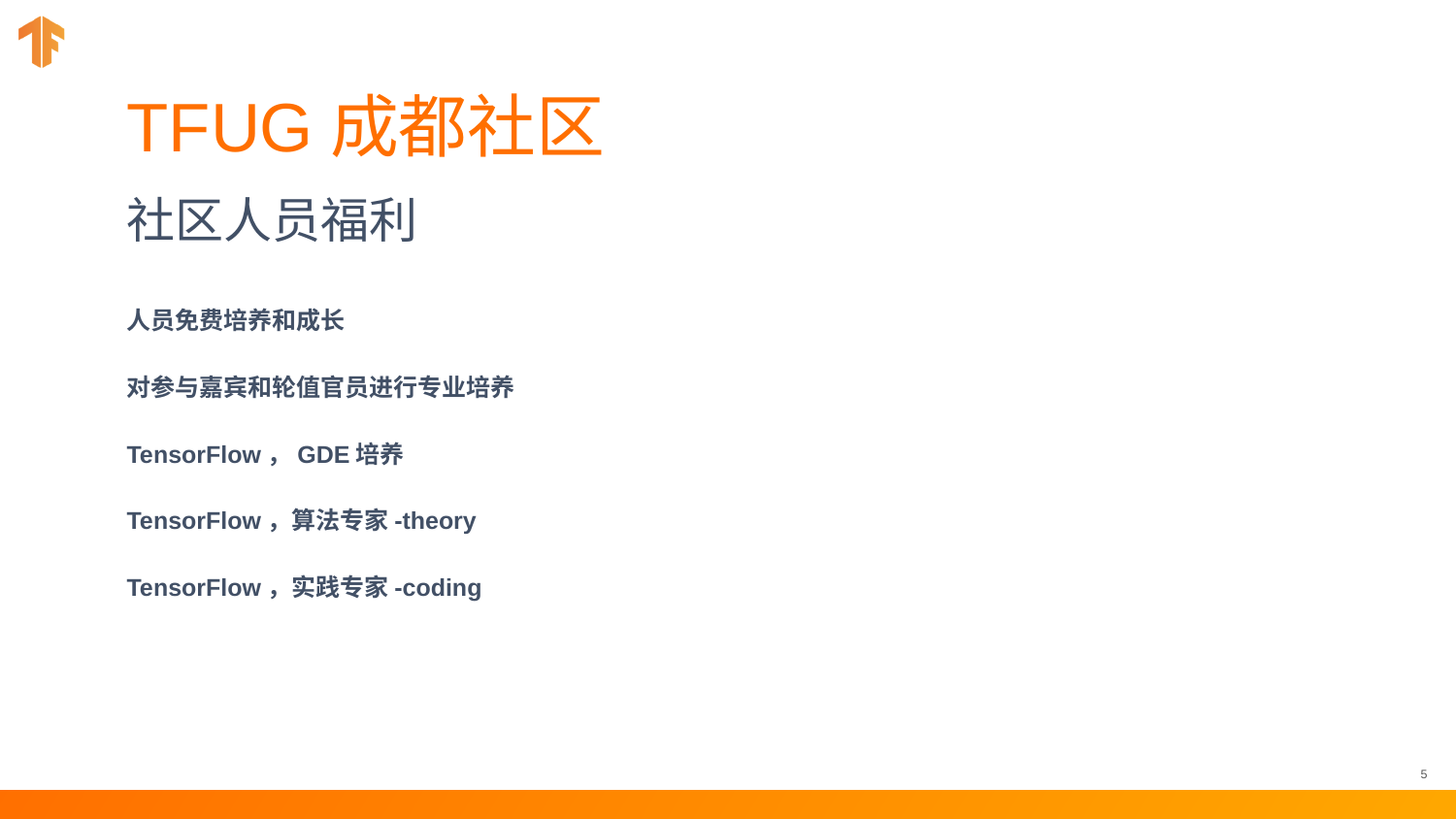

# TFUG成都社区
社区人员福利
人员免费培养和成长

对参与嘉宾和轮值官员进行专业培养

TensorFlow，GDE培养

TensorFlow，算法专家-theory

TensorFlow，实践专家-coding

5